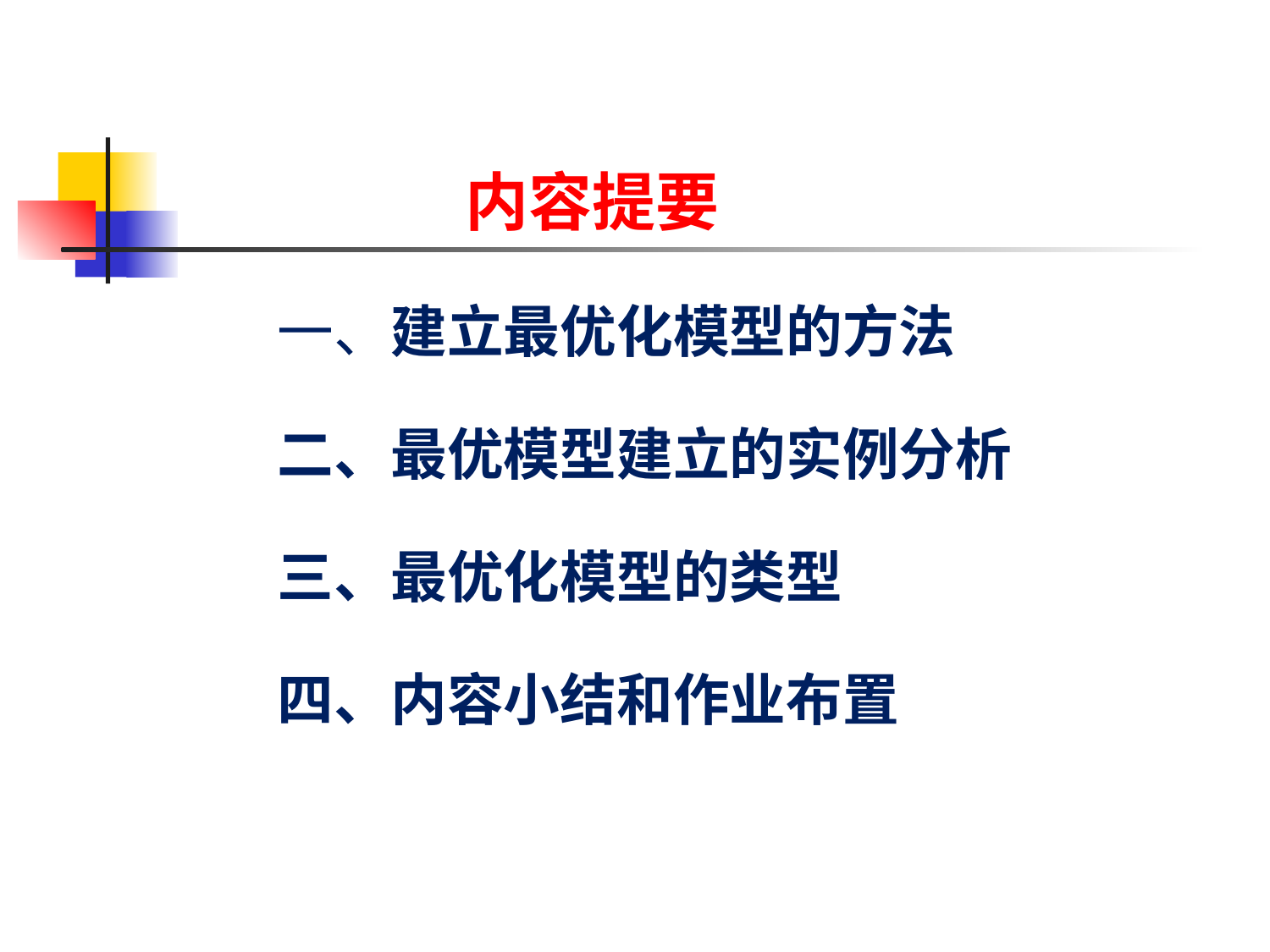

# 内容提要
一、建立最优化模型的方法
二、最优模型建立的实例分析
三、最优化模型的类型
四、内容小结和作业布置